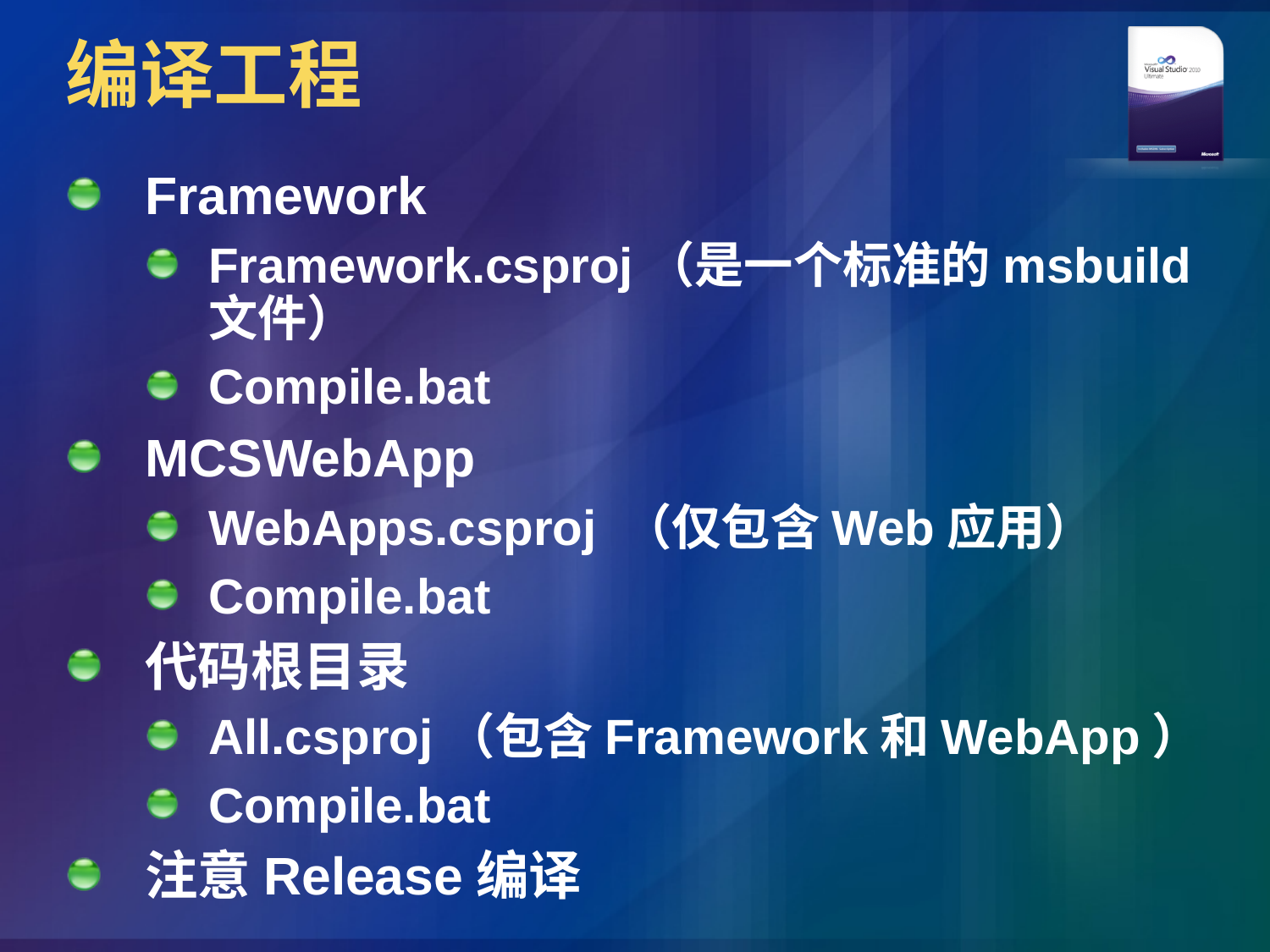

# 编译工程
Framework
Framework.csproj（是一个标准的msbuild文件）
Compile.bat
MCSWebApp
WebApps.csproj （仅包含Web应用）
Compile.bat
代码根目录
All.csproj（包含Framework和WebApp）
Compile.bat
注意Release编译